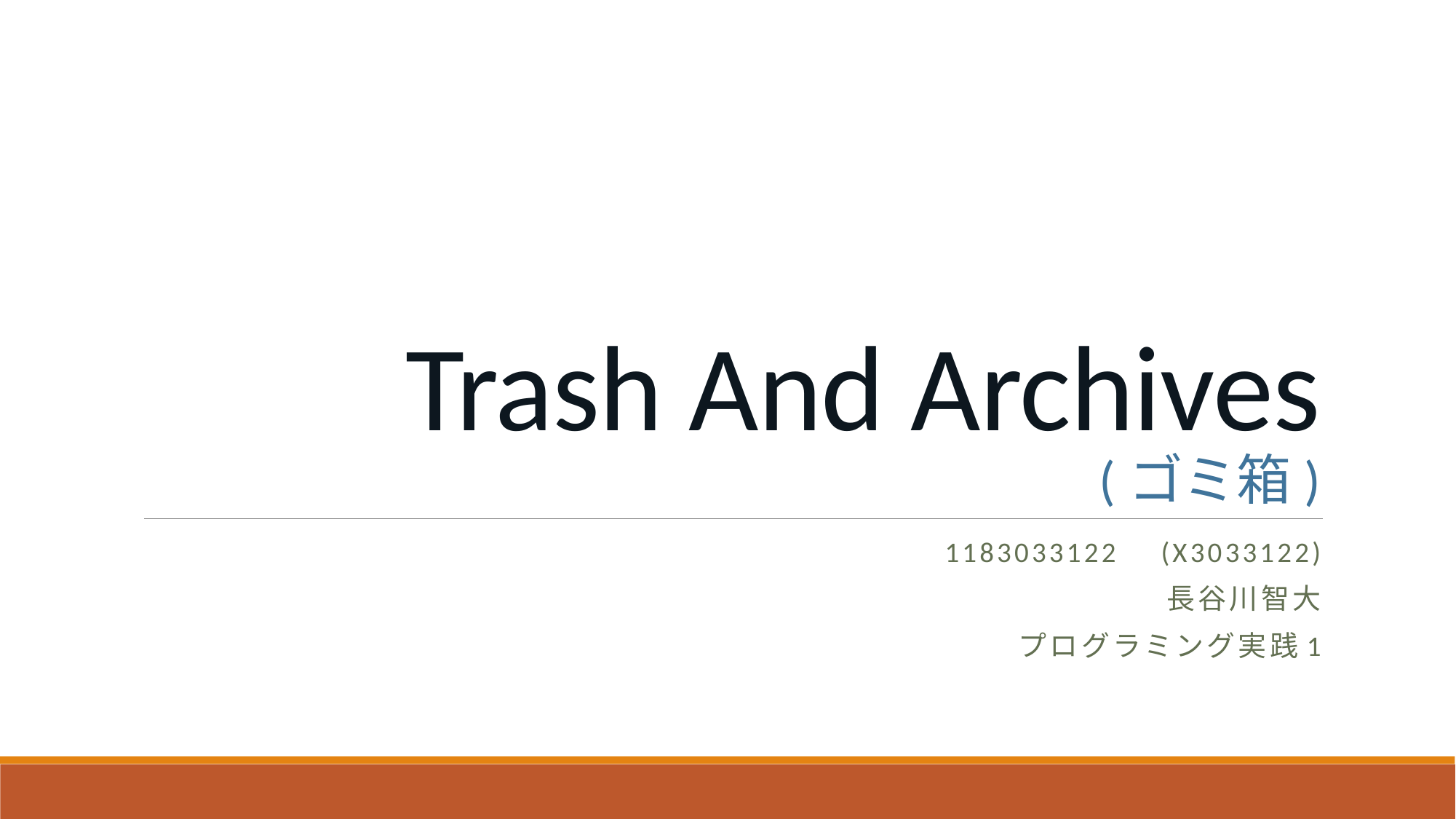

# Trash And Archives (ゴミ箱)
1183033122　(x3033122)
長谷川智大
プログラミング実践1